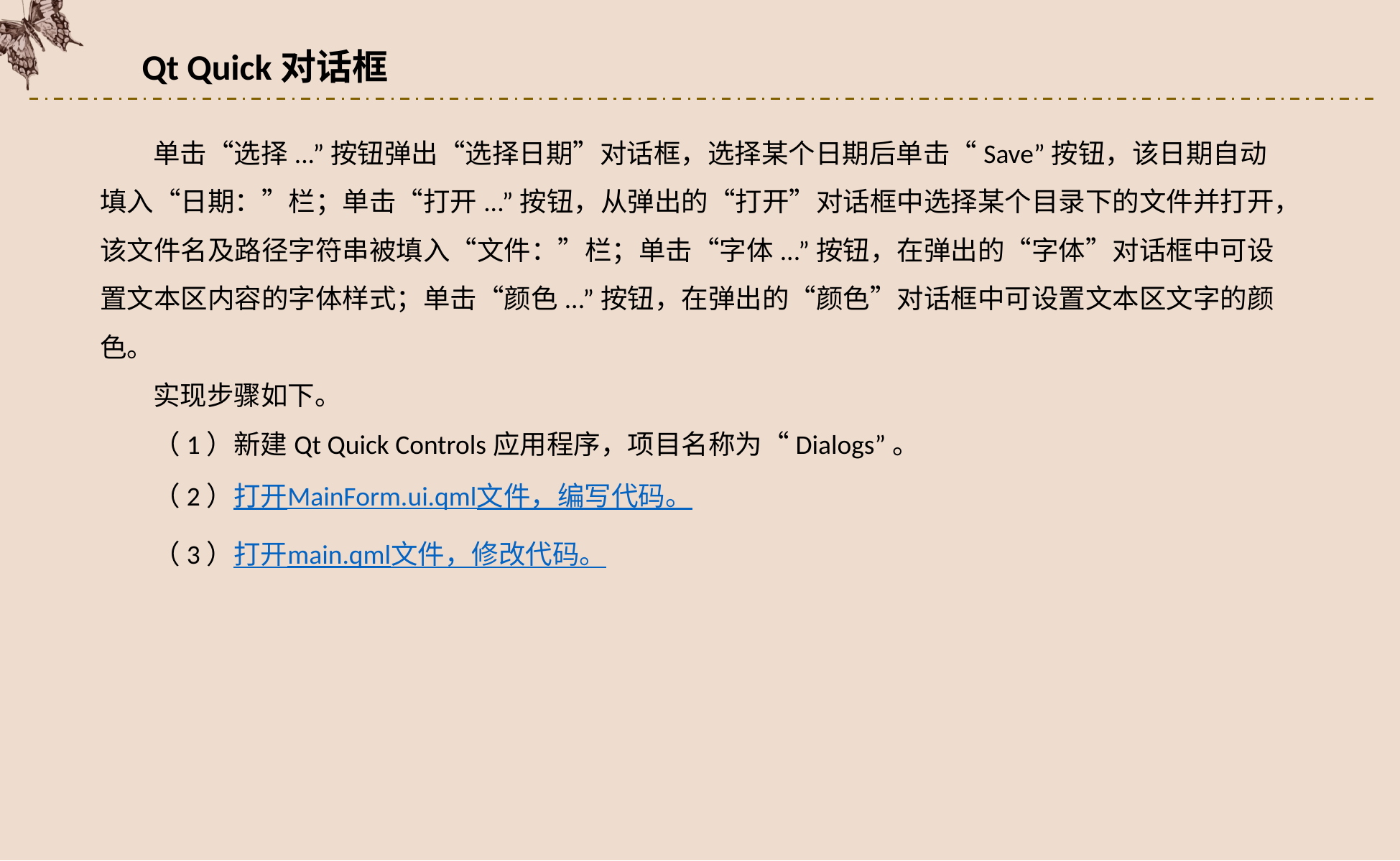

Qt Quick对话框
单击“选择...”按钮弹出“选择日期”对话框，选择某个日期后单击“Save”按钮，该日期自动填入“日期：”栏；单击“打开...”按钮，从弹出的“打开”对话框中选择某个目录下的文件并打开，该文件名及路径字符串被填入“文件：”栏；单击“字体...”按钮，在弹出的“字体”对话框中可设置文本区内容的字体样式；单击“颜色...”按钮，在弹出的“颜色”对话框中可设置文本区文字的颜色。
实现步骤如下。
（1）新建Qt Quick Controls应用程序，项目名称为“Dialogs”。
（2）打开MainForm.ui.qml文件，编写代码。
（3）打开main.qml文件，修改代码。